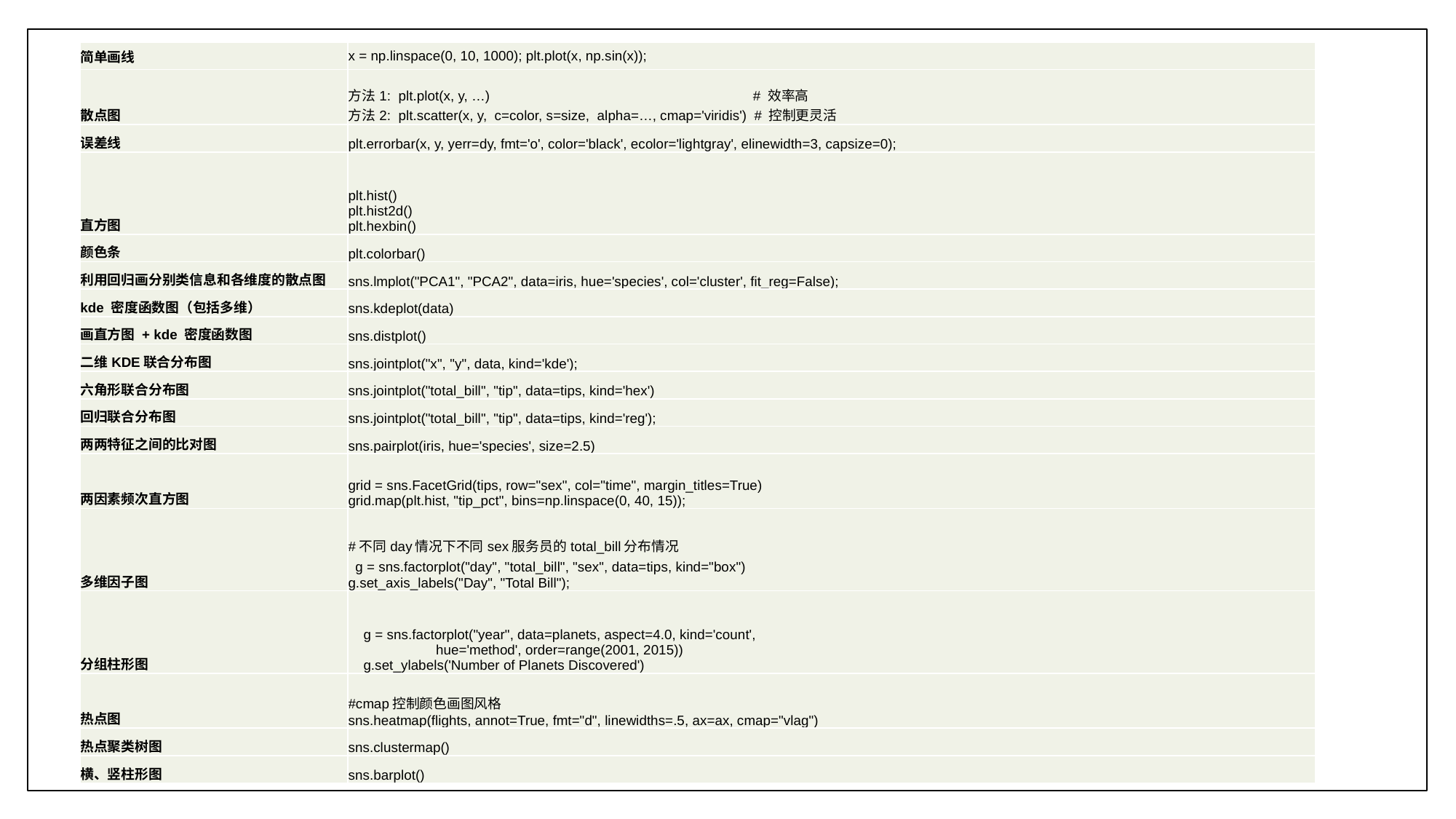

| 简单画线 | x = np.linspace(0, 10, 1000); plt.plot(x, np.sin(x)); |
| --- | --- |
| 散点图 | 方法1: plt.plot(x, y, …) # 效率高 方法2: plt.scatter(x, y, c=color, s=size, alpha=…, cmap='viridis') # 控制更灵活 |
| 误差线 | plt.errorbar(x, y, yerr=dy, fmt='o', color='black', ecolor='lightgray', elinewidth=3, capsize=0); |
| 直方图 | plt.hist() plt.hist2d() plt.hexbin() |
| 颜色条 | plt.colorbar() |
| 利用回归画分别类信息和各维度的散点图 | sns.lmplot("PCA1", "PCA2", data=iris, hue='species', col='cluster', fit\_reg=False); |
| kde 密度函数图（包括多维） | sns.kdeplot(data) |
| 画直方图 + kde 密度函数图 | sns.distplot() |
| 二维KDE联合分布图 | sns.jointplot("x", "y", data, kind='kde'); |
| 六角形联合分布图 | sns.jointplot("total\_bill", "tip", data=tips, kind='hex') |
| 回归联合分布图 | sns.jointplot("total\_bill", "tip", data=tips, kind='reg'); |
| 两两特征之间的比对图 | sns.pairplot(iris, hue='species', size=2.5) |
| 两因素频次直方图 | grid = sns.FacetGrid(tips, row="sex", col="time", margin\_titles=True) grid.map(plt.hist, "tip\_pct", bins=np.linspace(0, 40, 15)); |
| 多维因子图 | #不同day情况下不同sex服务员的total\_bill分布情况 g = sns.factorplot("day", "total\_bill", "sex", data=tips, kind="box") g.set\_axis\_labels("Day", "Total Bill"); |
| 分组柱形图 | g = sns.factorplot("year", data=planets, aspect=4.0, kind='count', hue='method', order=range(2001, 2015)) g.set\_ylabels('Number of Planets Discovered') |
| 热点图 | #cmap控制颜色画图风格 sns.heatmap(flights, annot=True, fmt="d", linewidths=.5, ax=ax, cmap="vlag") |
| 热点聚类树图 | sns.clustermap() |
| 横、竖柱形图 | sns.barplot() |
#